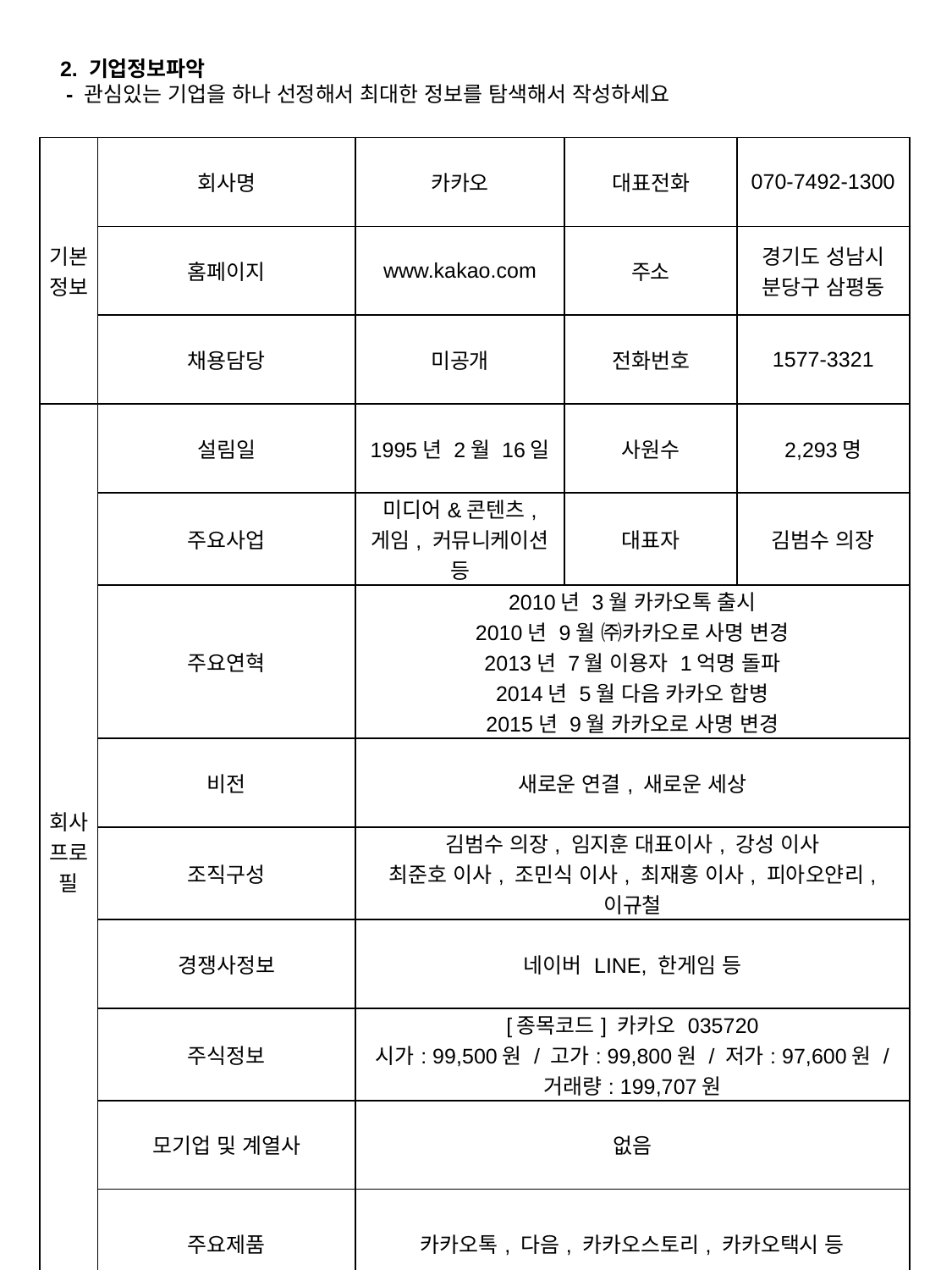

2. 기업정보파악
 - 관심있는 기업을 하나 선정해서 최대한 정보를 탐색해서 작성하세요
| 기본정보 | 회사명 | 카카오 | 대표전화 | 070-7492-1300 |
| --- | --- | --- | --- | --- |
|  | 홈페이지 | www.kakao.com | 주소 | 경기도 성남시 분당구 삼평동 |
|  | 채용담당 | 미공개 | 전화번호 | 1577-3321 |
| 회사프로필 | 설림일 | 1995년 2월 16일 | 사원수 | 2,293명 |
|  | 주요사업 | 미디어&콘텐츠, 게임, 커뮤니케이션 등 | 대표자 | 김범수 의장 |
|  | 주요연혁 | 2010년 3월 카카오톡 출시 2010년 9월 ㈜카카오로 사명 변경 2013년 7월 이용자 1억명 돌파 2014년 5월 다음 카카오 합병 2015년 9월 카카오로 사명 변경 |  |  |
|  | 비전 | 새로운 연결, 새로운 세상 |  |  |
|  | 조직구성 | 김범수 의장, 임지훈 대표이사, 강성 이사 최준호 이사, 조민식 이사, 최재홍 이사, 피아오얀리, 이규철 |  |  |
|  | 경쟁사정보 | 네이버 LINE, 한게임 등 |  |  |
|  | 주식정보 | [종목코드] 카카오 035720 시가: 99,500원 / 고가: 99,800원 / 저가: 97,600원 / 거래량: 199,707원 |  |  |
|  | 모기업 및 계열사 | 없음 |  |  |
|  | 주요제품 | 카카오톡, 다음, 카카오스토리, 카카오택시 등 |  |  |